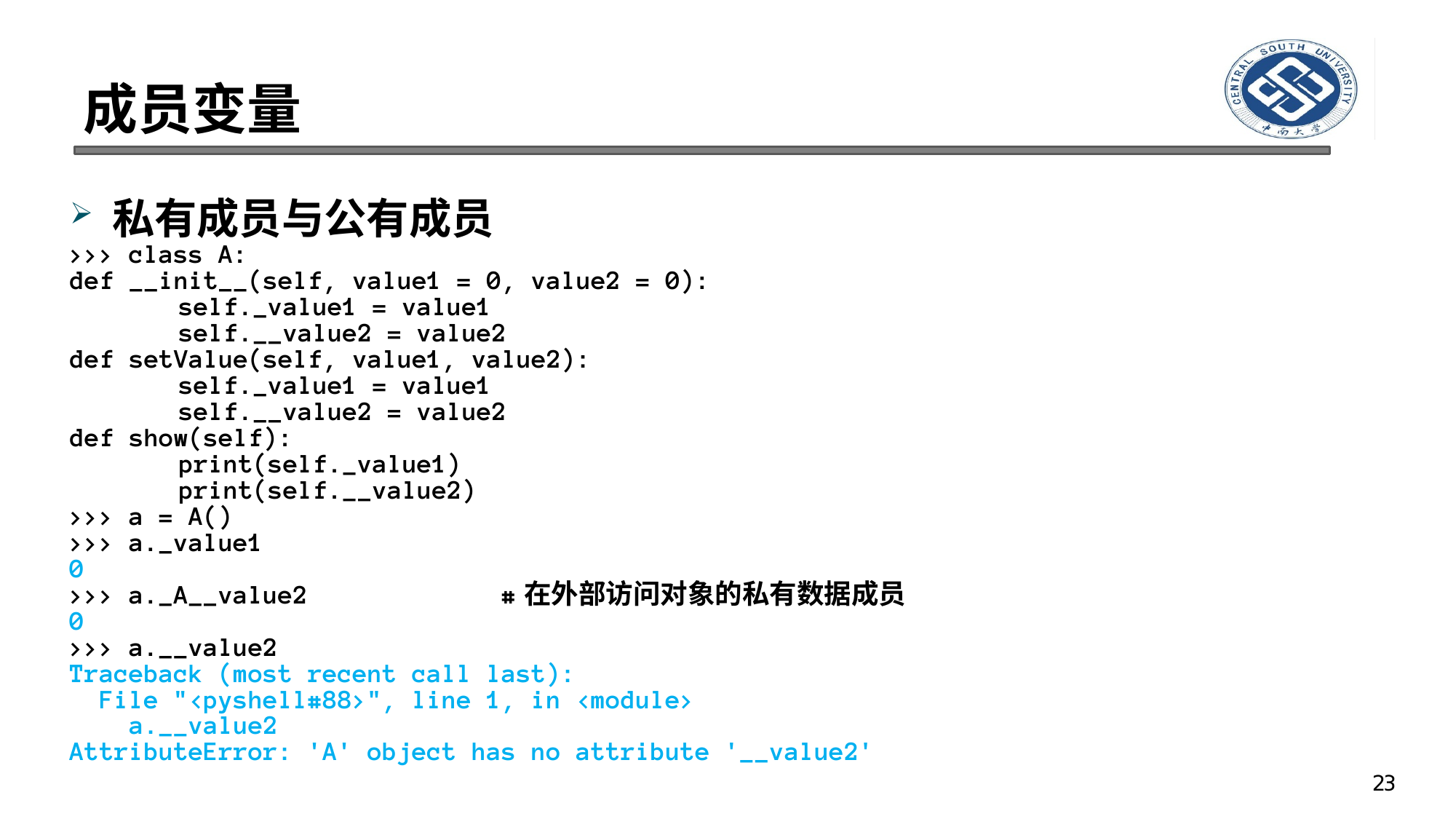

# 成员变量
私有成员与公有成员
>>> class A:
	def __init__(self, value1 = 0, value2 = 0):
		self._value1 = value1
		self.__value2 = value2
	def setValue(self, value1, value2):
		self._value1 = value1
		self.__value2 = value2
	def show(self):
		print(self._value1)
		print(self.__value2)
>>> a = A()
>>> a._value1
0
>>> a._A__value2             #在外部访问对象的私有数据成员
0
>>> a.__value2
Traceback (most recent call last):
  File "<pyshell#88>", line 1, in <module>
    a.__value2
AttributeError: 'A' object has no attribute '__value2'
23